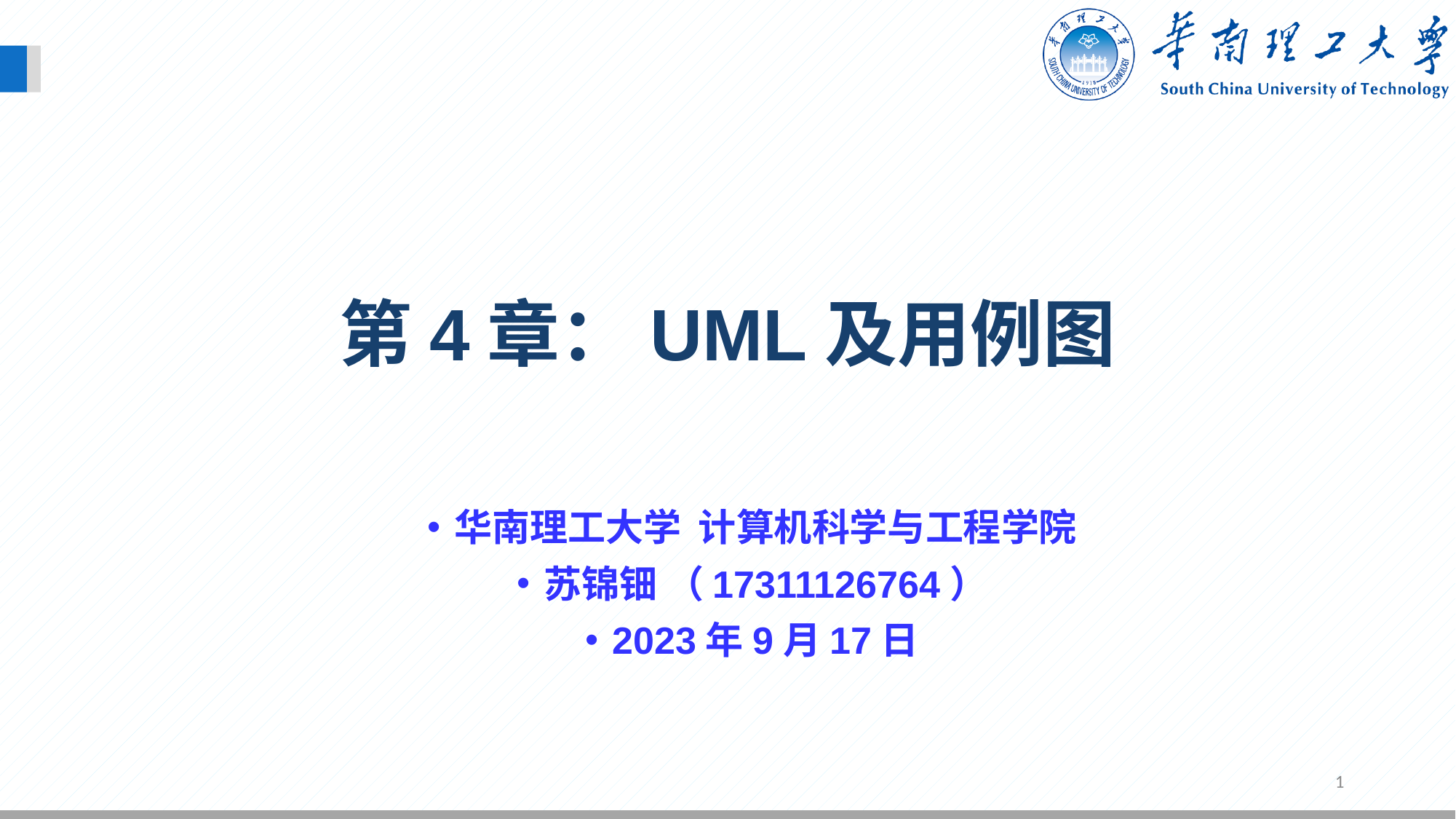

第4章：UML及用例图

华南理工大学  计算机科学与工程学院
苏锦钿 （17311126764）
2023年9月17日
1